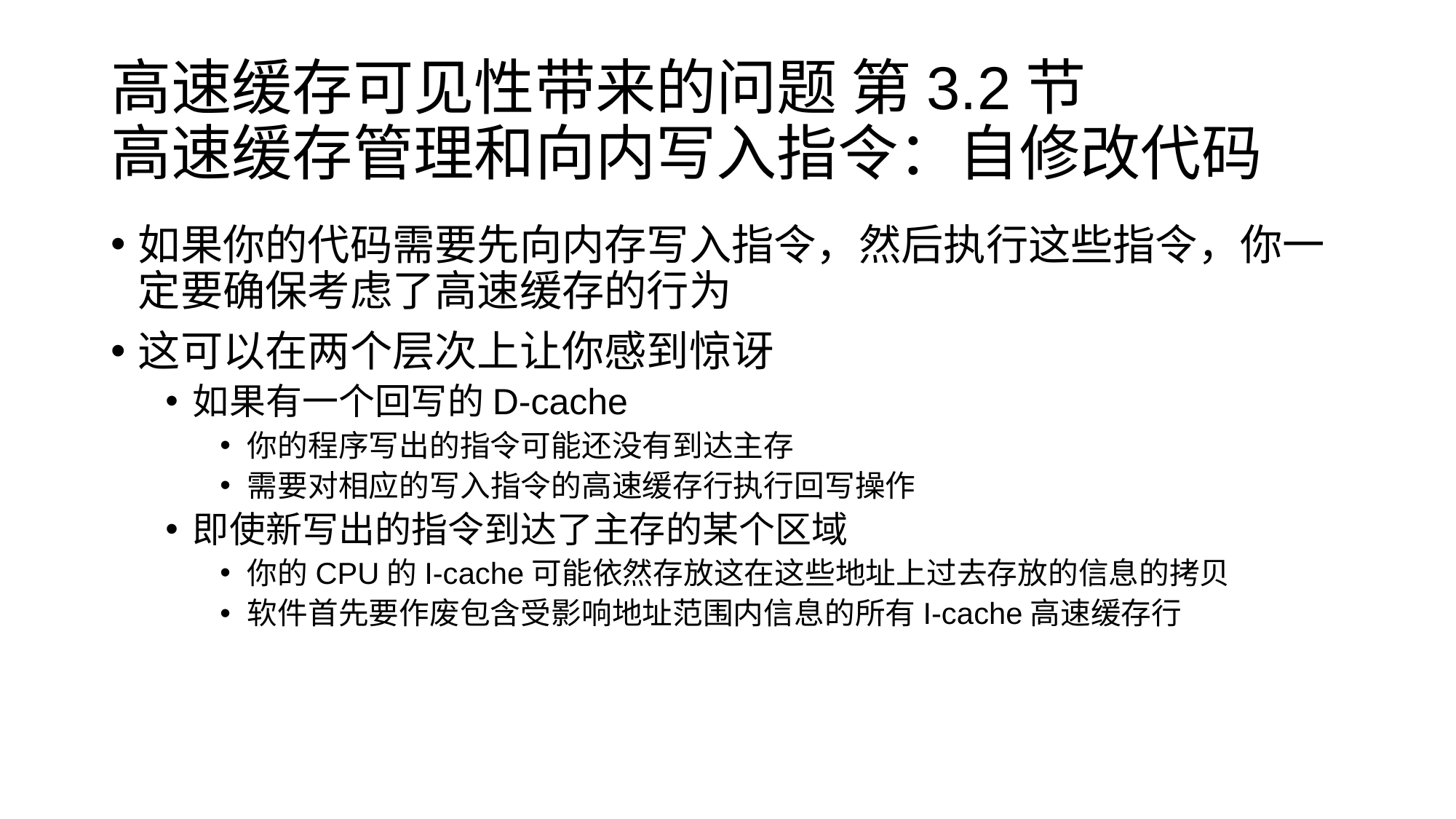

# 高速缓存可见性带来的问题 第3.2节 高速缓存管理和向内写入指令：自修改代码
如果你的代码需要先向内存写入指令，然后执行这些指令，你一定要确保考虑了高速缓存的行为
这可以在两个层次上让你感到惊讶
如果有一个回写的D-cache
你的程序写出的指令可能还没有到达主存
需要对相应的写入指令的高速缓存行执行回写操作
即使新写出的指令到达了主存的某个区域
你的CPU的I-cache可能依然存放这在这些地址上过去存放的信息的拷贝
软件首先要作废包含受影响地址范围内信息的所有I-cache高速缓存行